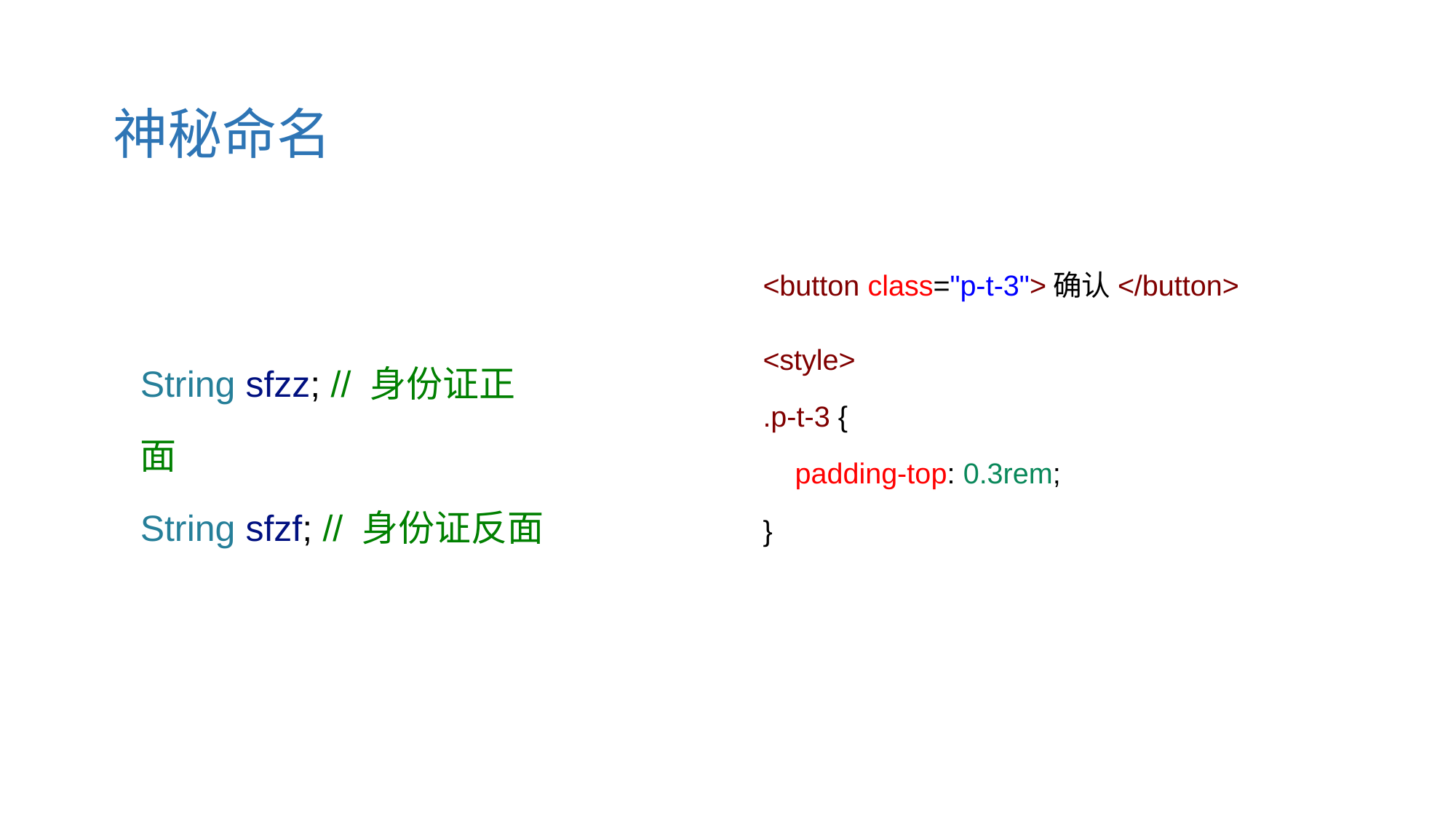

神秘命名
<button class="p-t-3">确认</button>
<style>
.p-t-3 {
    padding-top: 0.3rem;
}
String sfzz; // 身份证正面
String sfzf; // 身份证反面